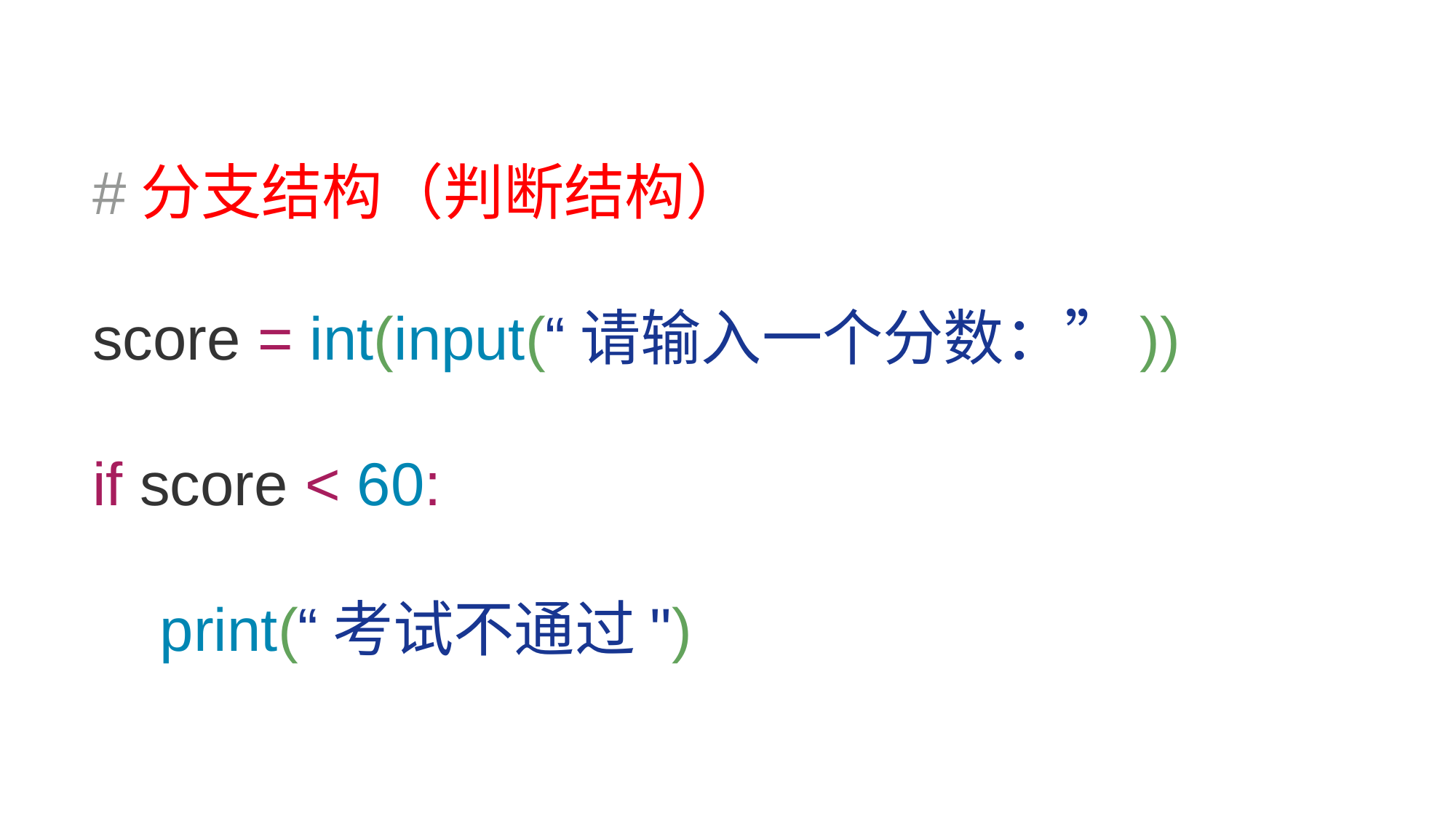

#分支结构（判断结构）
score = int(input(“请输入一个分数：”))
if score < 60:
    print(“考试不通过")